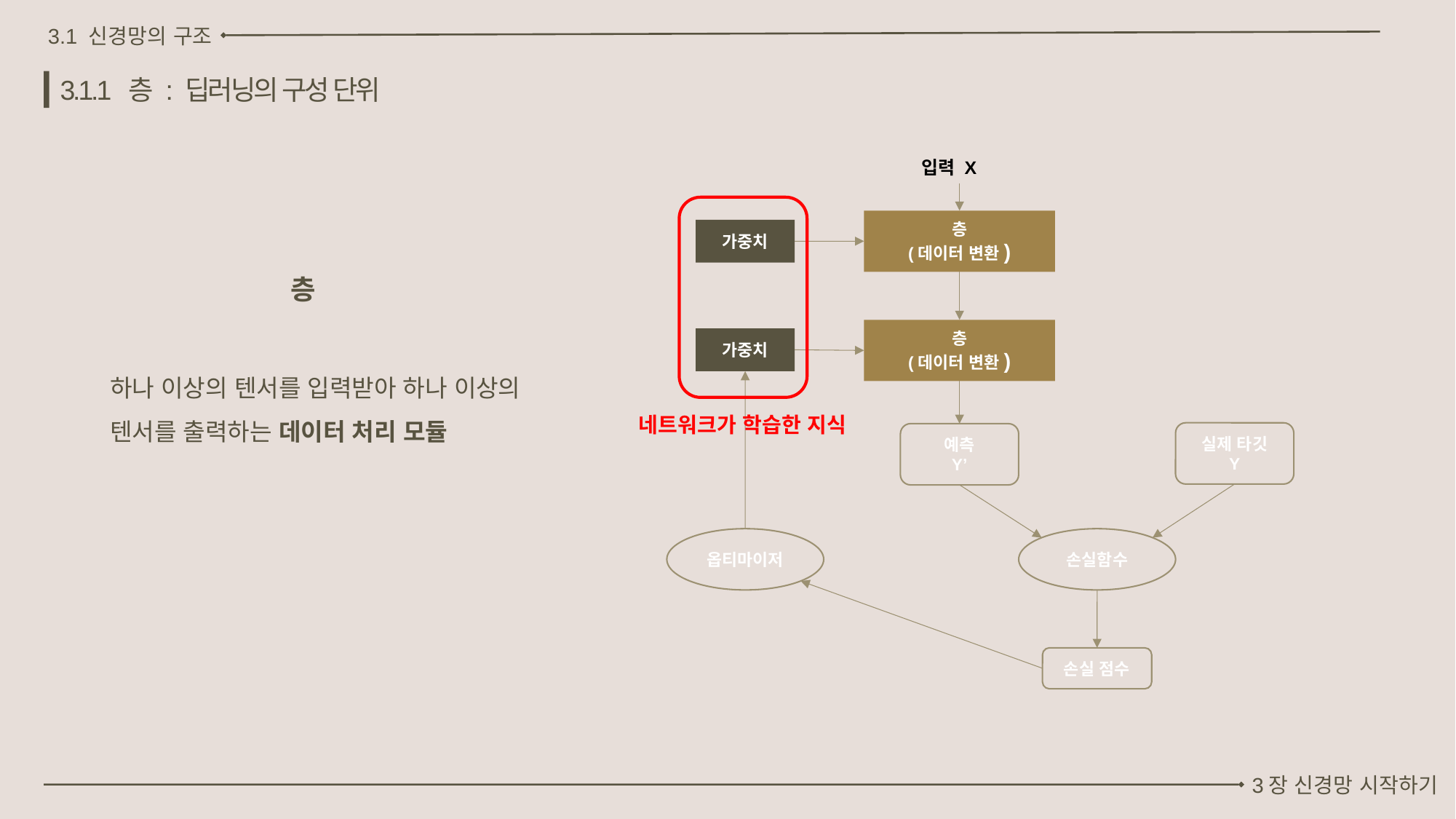

3.1 신경망의 구조
3.1.1  층 : 딥러닝의 구성 단위

입력 X

네트워크가 학습한 지식
층
(데이터 변환)
가중치
층
층
(데이터 변환)
가중치
하나 이상의 텐서를 입력받아 하나 이상의 텐서를 출력하는 데이터 처리 모듈
실제 타깃
Y
예측
Y’
옵티마이저
손실함수
손실 점수
3장 신경망 시작하기